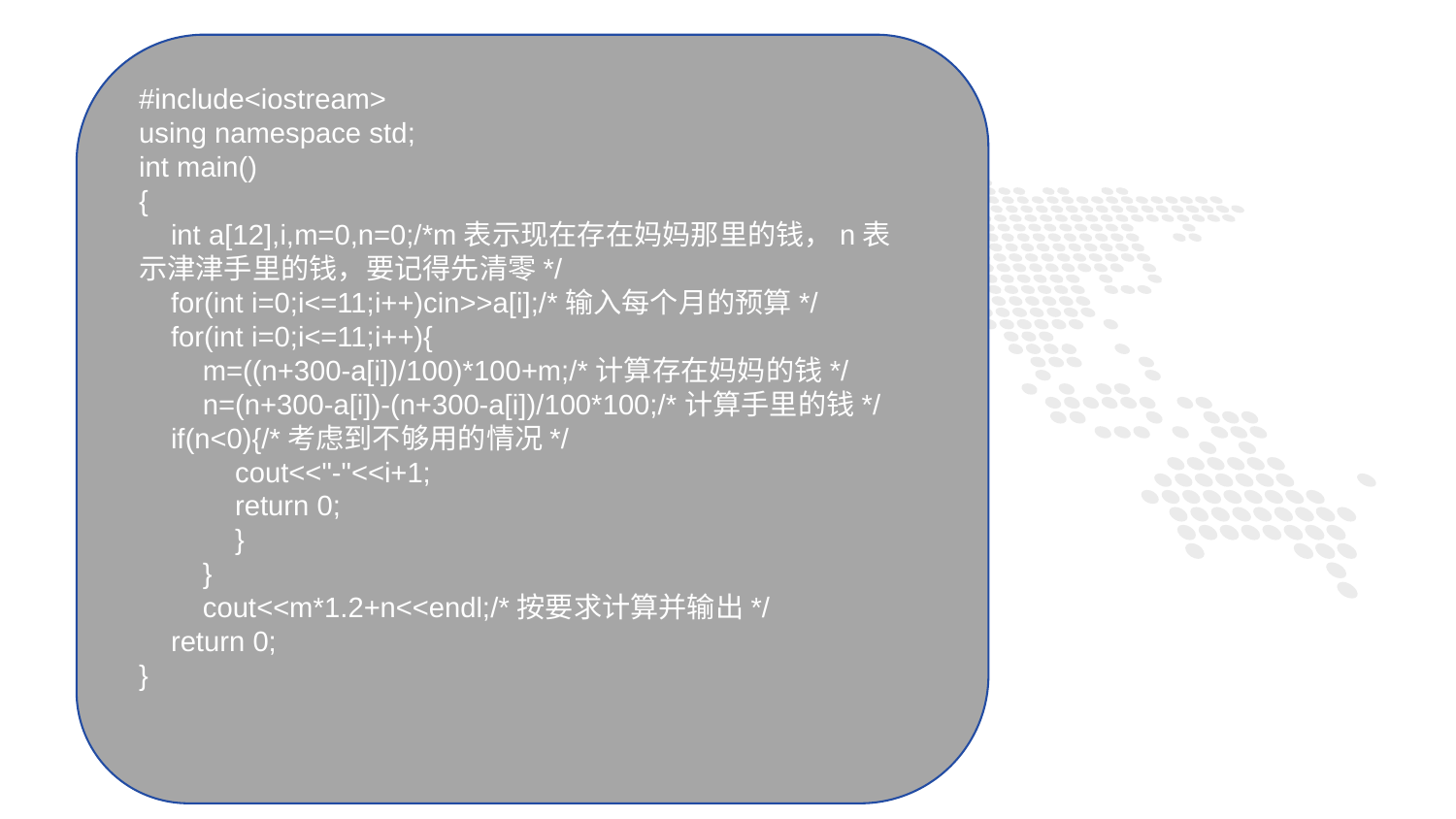

#include<iostream>
using namespace std;
int main()
{
    int a[12],i,m=0,n=0;/*m表示现在存在妈妈那里的钱，n表示津津手里的钱，要记得先清零*/
    for(int i=0;i<=11;i++)cin>>a[i];/*输入每个月的预算*/
    for(int i=0;i<=11;i++){
        m=((n+300-a[i])/100)*100+m;/*计算存在妈妈的钱*/
        n=(n+300-a[i])-(n+300-a[i])/100*100;/*计算手里的钱*/
    if(n<0){/*考虑到不够用的情况*/
            cout<<"-"<<i+1;
            return 0;
            }
        }
        cout<<m*1.2+n<<endl;/*按要求计算并输出*/
    return 0;
}
1
PART  ONE